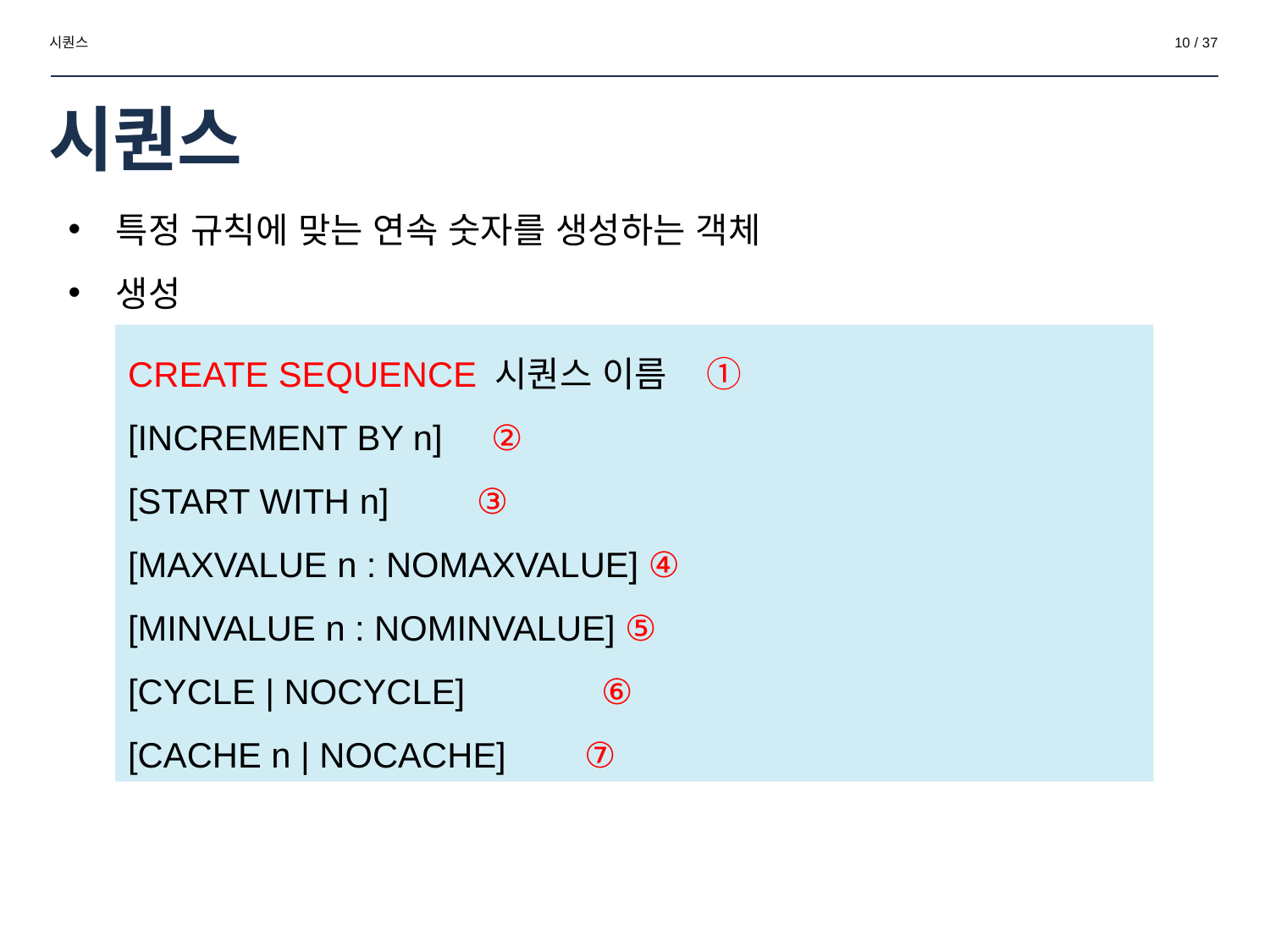

시퀀스
10 / 37
# 시퀀스
특정 규칙에 맞는 연속 숫자를 생성하는 객체
생성

CREATE SEQUENCE 시퀀스 이름    ①
[INCREMENT BY n]     ②
[START WITH n]         ③
[MAXVALUE n : NOMAXVALUE] ④
[MINVALUE n : NOMINVALUE] ⑤
[CYCLE | NOCYCLE]              ⑥
[CACHE n | NOCACHE]        ⑦